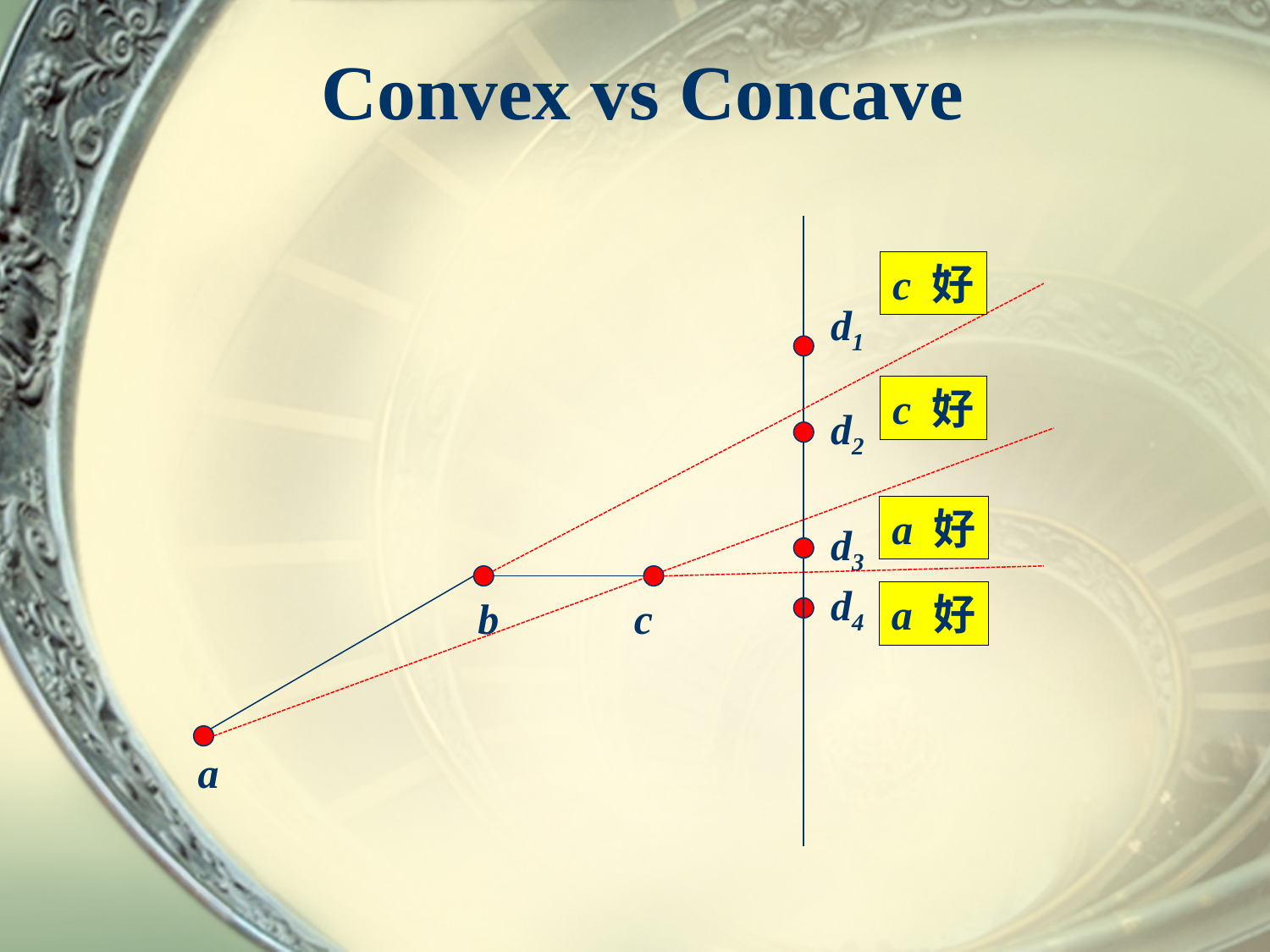

# Convex vs Concave
c 好
d1

c 好
d2

a 好
d3

d4
a 好
c
b

a